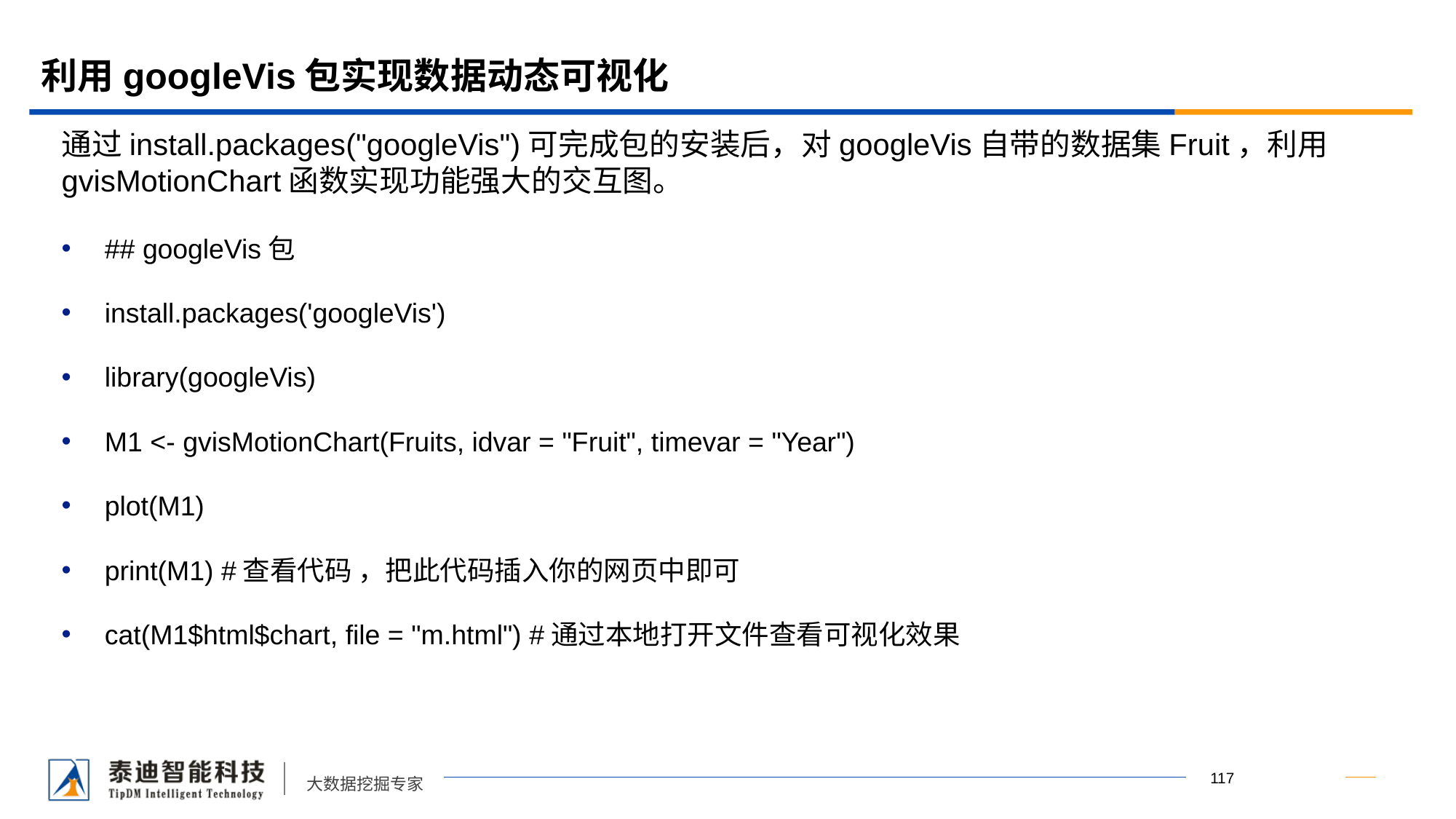

# 利用googleVis包实现数据动态可视化
通过install.packages("googleVis")可完成包的安装后，对googleVis自带的数据集Fruit，利用gvisMotionChart函数实现功能强大的交互图。
## googleVis包
install.packages('googleVis')
library(googleVis)
M1 <- gvisMotionChart(Fruits, idvar = "Fruit", timevar = "Year")
plot(M1)
print(M1) #查看代码 ，把此代码插入你的网页中即可
cat(M1$html$chart, file = "m.html") #通过本地打开文件查看可视化效果